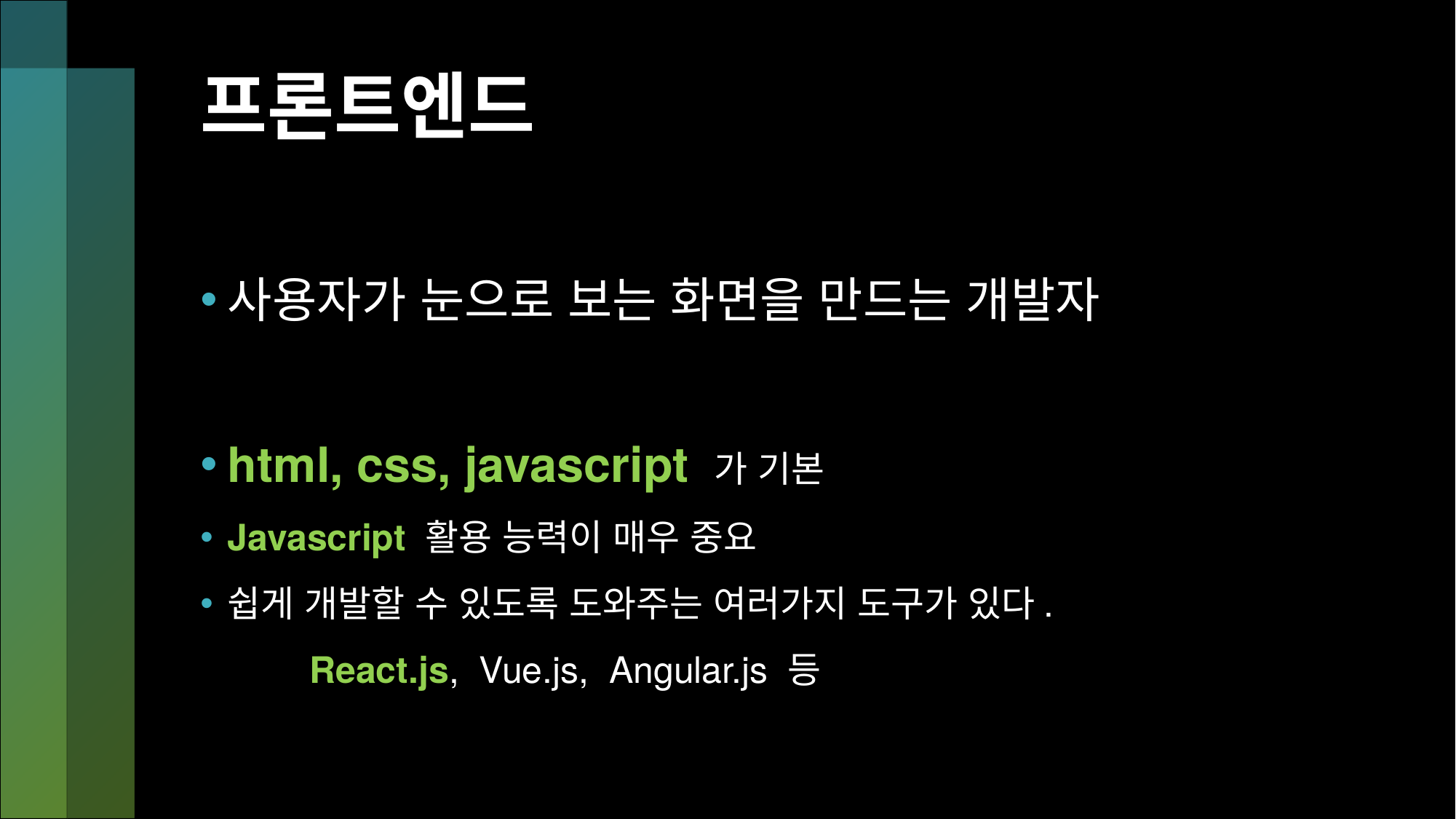

# 프론트엔드
사용자가 눈으로 보는 화면을 만드는 개발자

html, css, javascript 가 기본
Javascript 활용 능력이 매우 중요
쉽게 개발할 수 있도록 도와주는 여러가지 도구가 있다.
	React.js,  Vue.js,  Angular.js 등